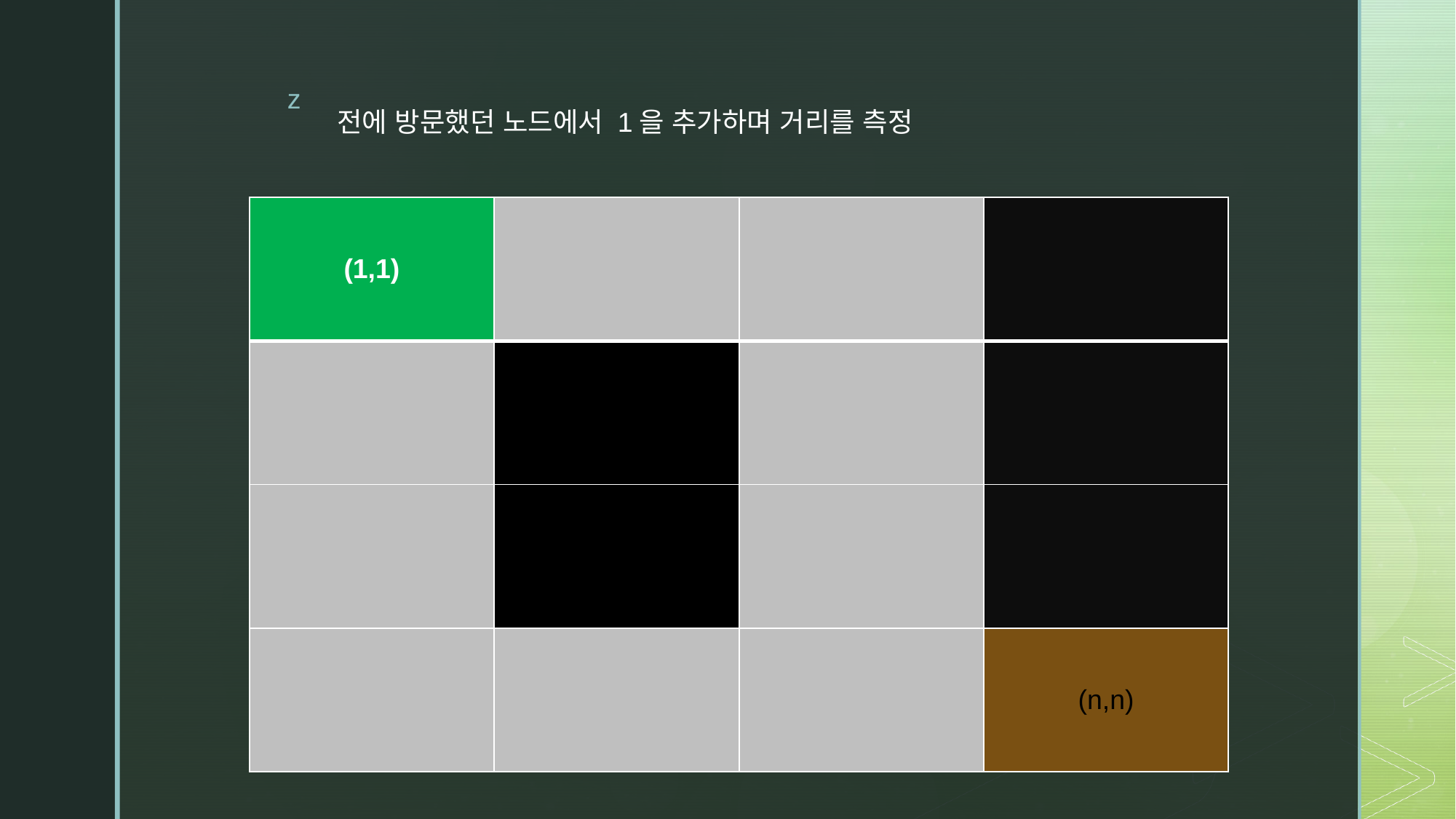

전에 방문했던 노드에서 1을 추가하며 거리를 측정
| (1,1) |  |  |  |
| --- | --- | --- | --- |
|  |  |  |  |
|  |  |  |  |
|  |  |  | (n,n) |